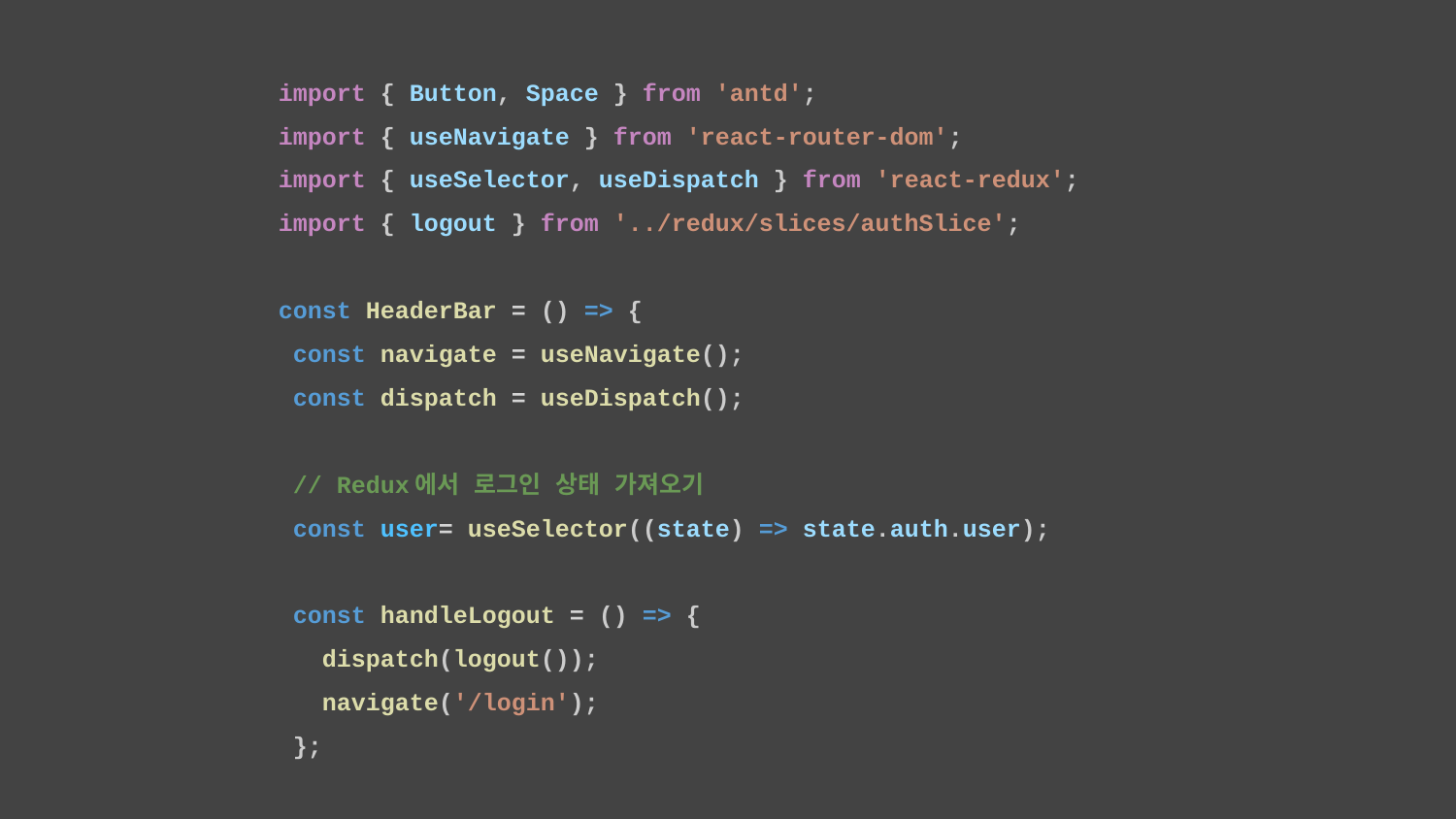

import { Button, Space } from 'antd';
import { useNavigate } from 'react-router-dom';
import { useSelector, useDispatch } from 'react-redux';
import { logout } from '../redux/slices/authSlice';

const HeaderBar = () => {
 const navigate = useNavigate();
 const dispatch = useDispatch();

 // Redux에서 로그인 상태 가져오기
 const user= useSelector((state) => state.auth.user);

 const handleLogout = () => {
   dispatch(logout());
   navigate('/login');
 };